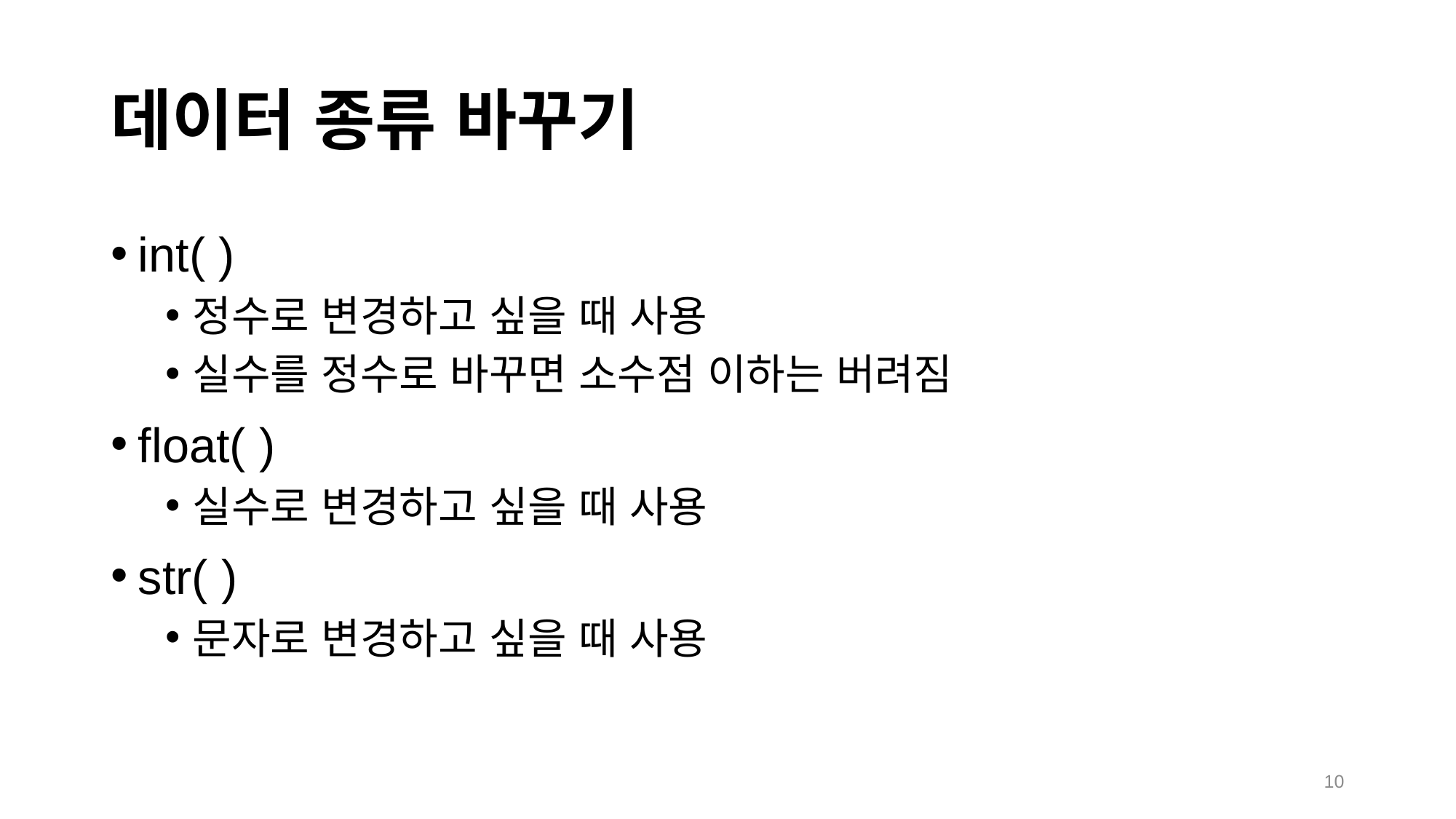

# 데이터 종류 바꾸기
int( )
정수로 변경하고 싶을 때 사용
실수를 정수로 바꾸면 소수점 이하는 버려짐
float( )
실수로 변경하고 싶을 때 사용
str( )
문자로 변경하고 싶을 때 사용

10